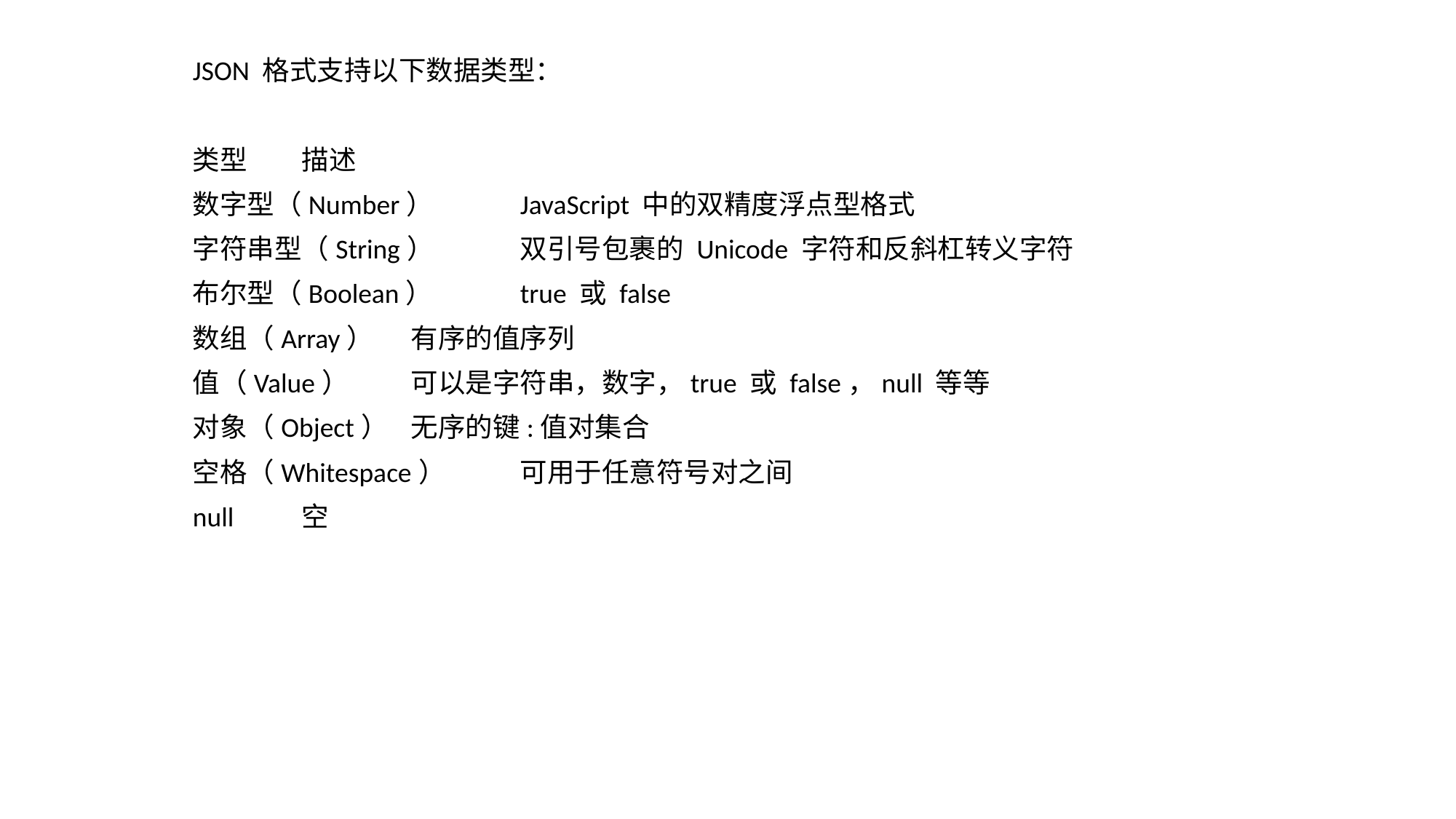

JSON 格式支持以下数据类型：

类型	描述
数字型（Number）	JavaScript 中的双精度浮点型格式
字符串型（String）	双引号包裹的 Unicode 字符和反斜杠转义字符
布尔型（Boolean）	true 或 false
数组（Array）	有序的值序列
值（Value）	可以是字符串，数字，true 或 false，null 等等
对象（Object）	无序的键:值对集合
空格（Whitespace）	可用于任意符号对之间
null	空